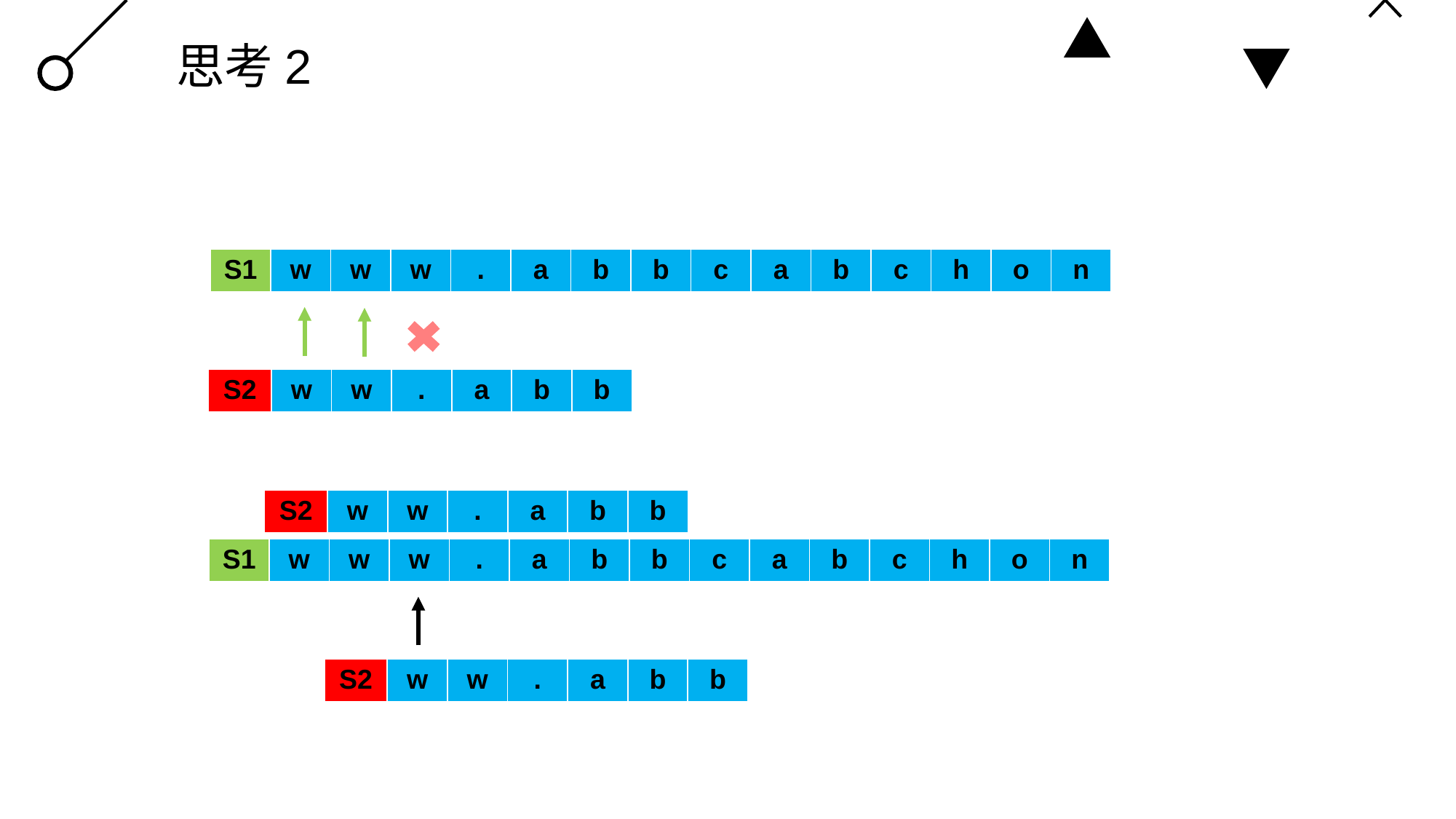

# 思考2
| S1 | w | w | w | . | a | b | b | c | a | b | c | h | o | n |
| --- | --- | --- | --- | --- | --- | --- | --- | --- | --- | --- | --- | --- | --- | --- |

| S2 | w | w | . | a | b | b |
| --- | --- | --- | --- | --- | --- | --- |
| S2 | w | w | . | a | b | b |
| --- | --- | --- | --- | --- | --- | --- |
| S1 | w | w | w | . | a | b | b | c | a | b | c | h | o | n |
| --- | --- | --- | --- | --- | --- | --- | --- | --- | --- | --- | --- | --- | --- | --- |
| S2 | w | w | . | a | b | b |
| --- | --- | --- | --- | --- | --- | --- |